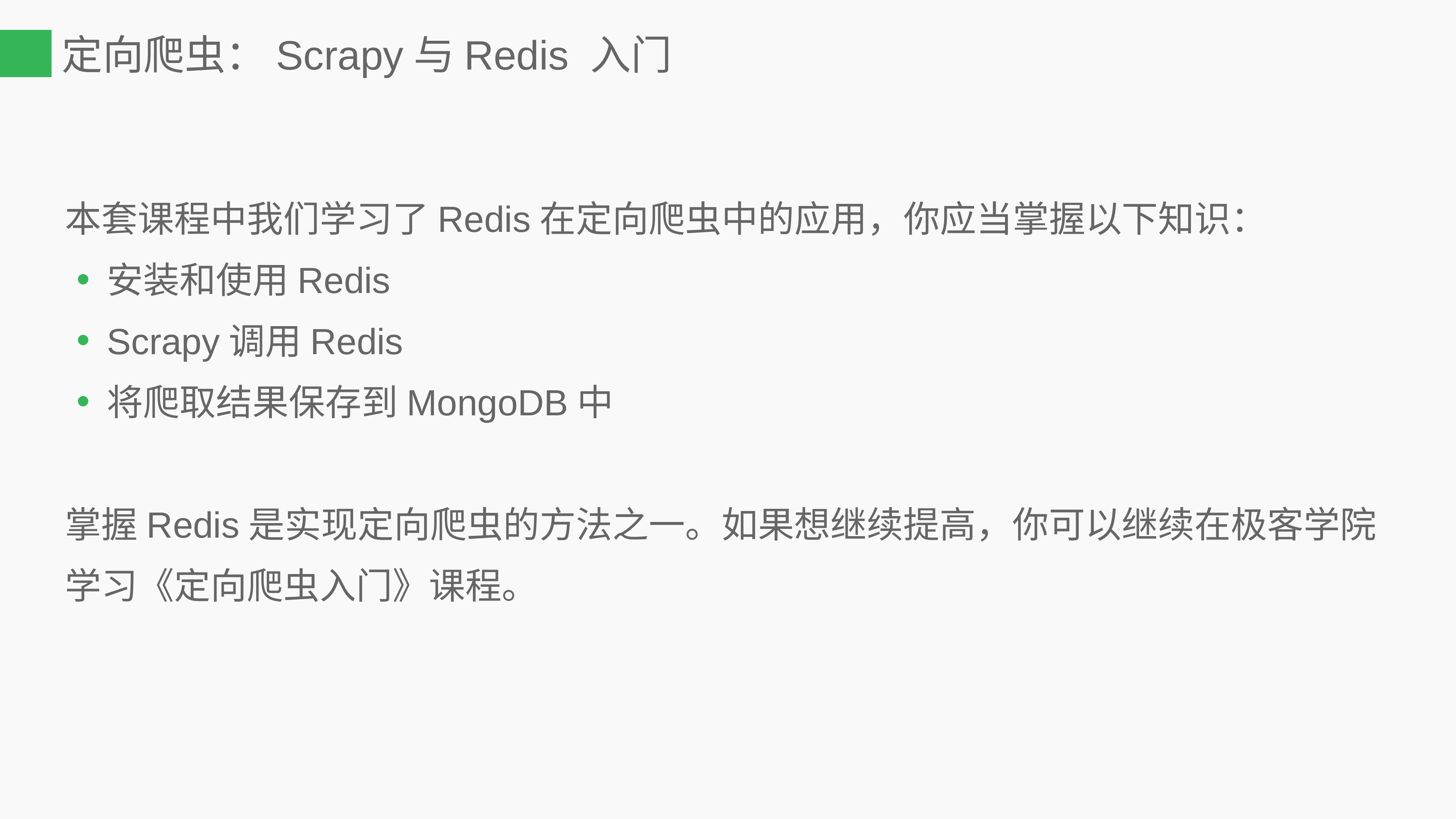

# 定向爬虫：Scrapy与Redis 入门
本套课程中我们学习了Redis在定向爬虫中的应用，你应当掌握以下知识：
安装和使用Redis
Scrapy调用Redis
将爬取结果保存到MongoDB中

掌握Redis是实现定向爬虫的方法之一。如果想继续提高，你可以继续在极客学院学习《定向爬虫入门》课程。